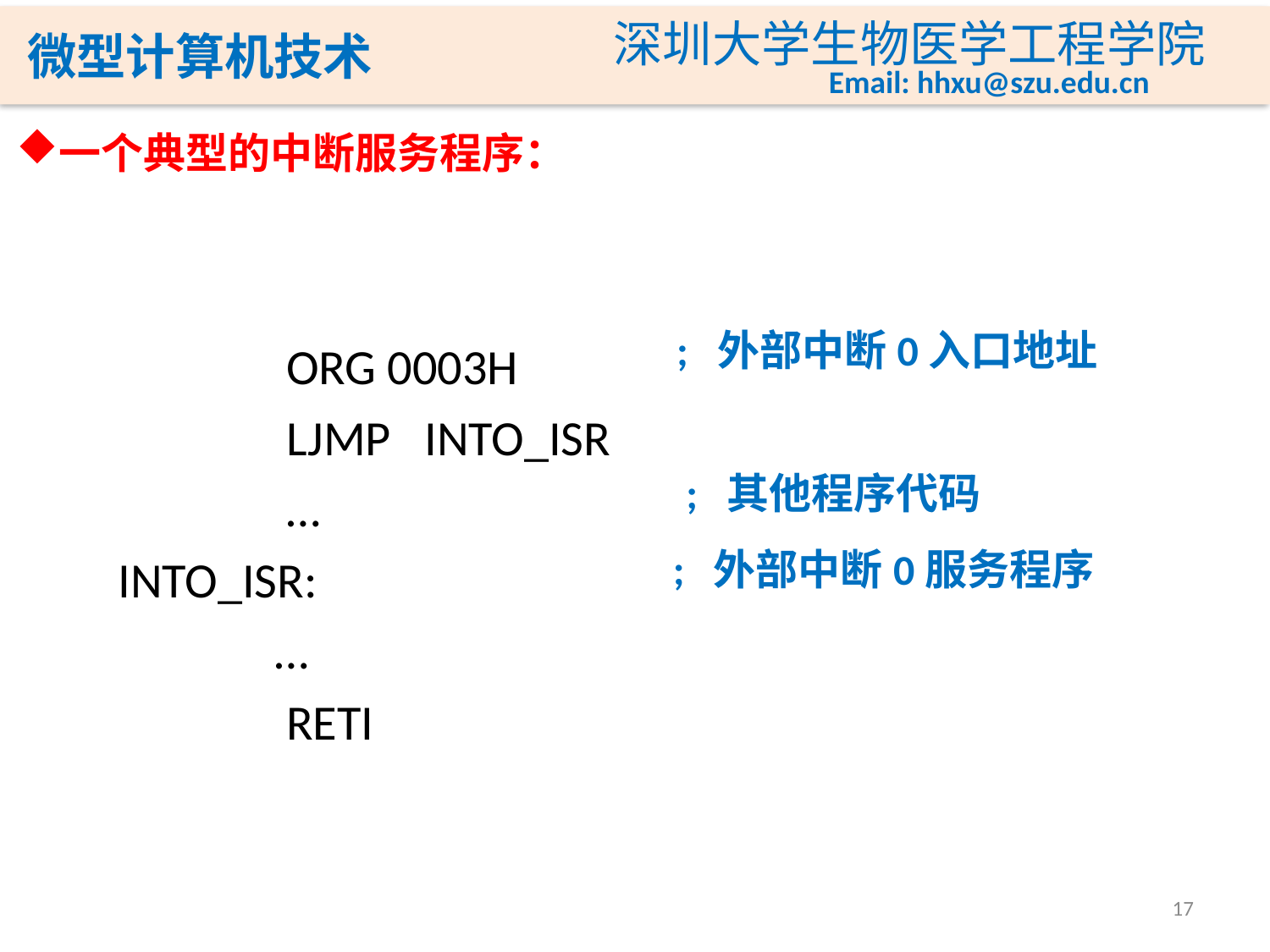

一个典型的中断服务程序：
               ORG 0003H
               LJMP   INTO_ISR
               …
INTO_ISR:
              …
               RETI
;  外部中断0入口地址
;  其他程序代码
;  外部中断0服务程序
17